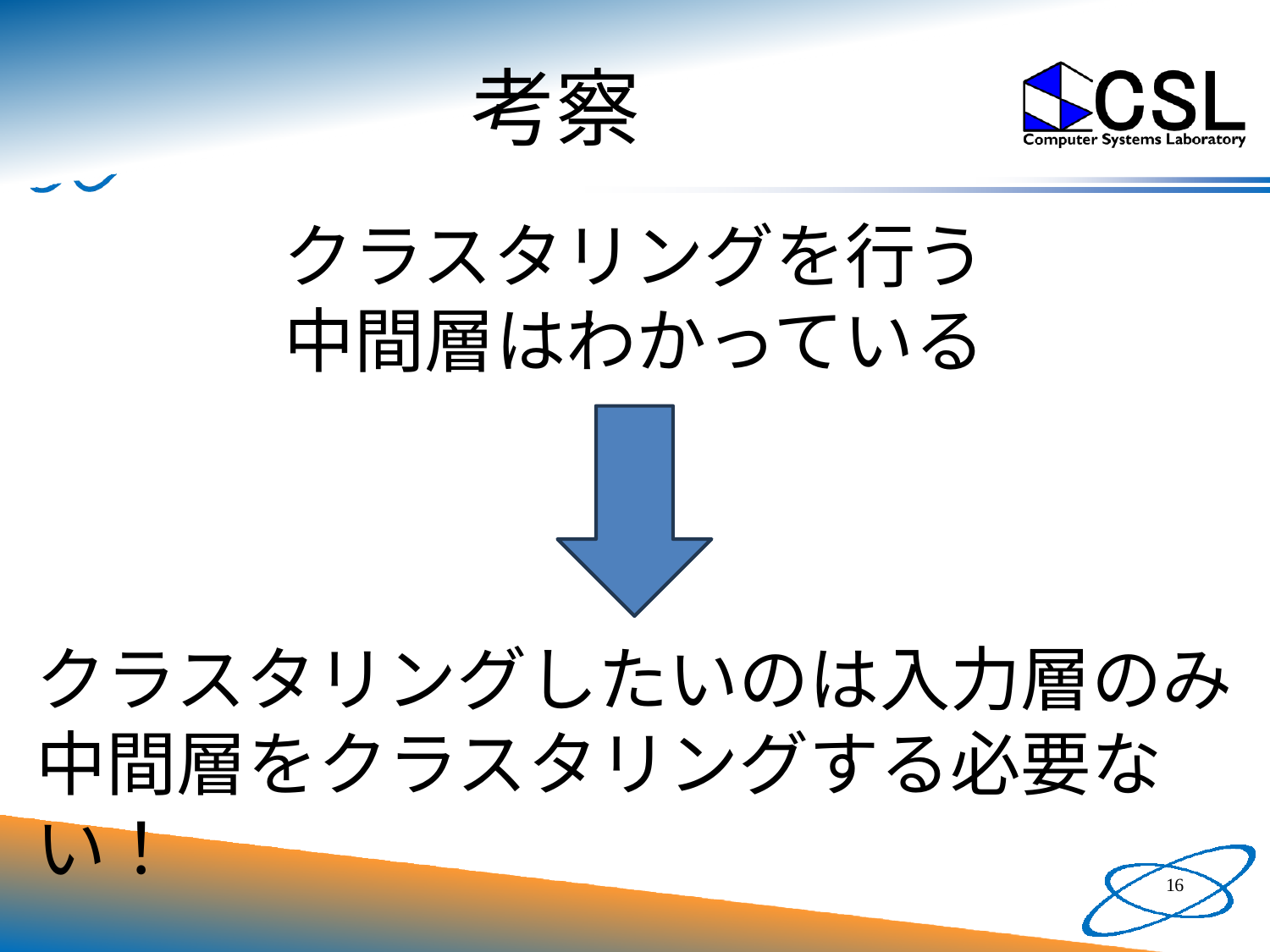

# 考察
クラスタリングを行う
中間層はわかっている

クラスタリングしたいのは入力層のみ
中間層をクラスタリングする必要ない！

16